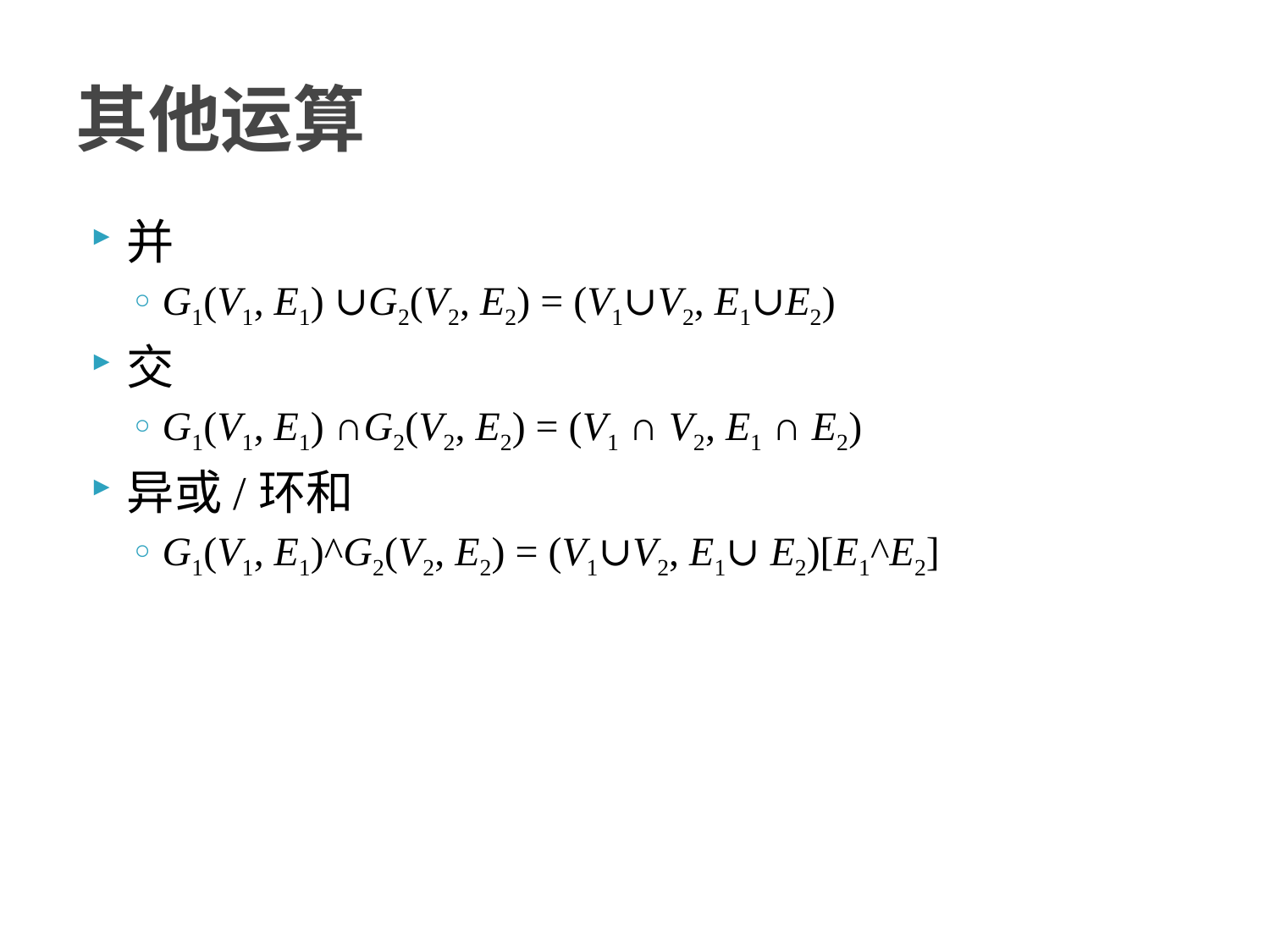

# 其他运算
并
G1(V1, E1) ∪G2(V2, E2) = (V1∪V2, E1∪E2)
交
G1(V1, E1) ∩G2(V2, E2) = (V1 ∩ V2, E1 ∩ E2)
异或/环和
G1(V1, E1)^G2(V2, E2) = (V1∪V2, E1∪ E2)[E1^E2]